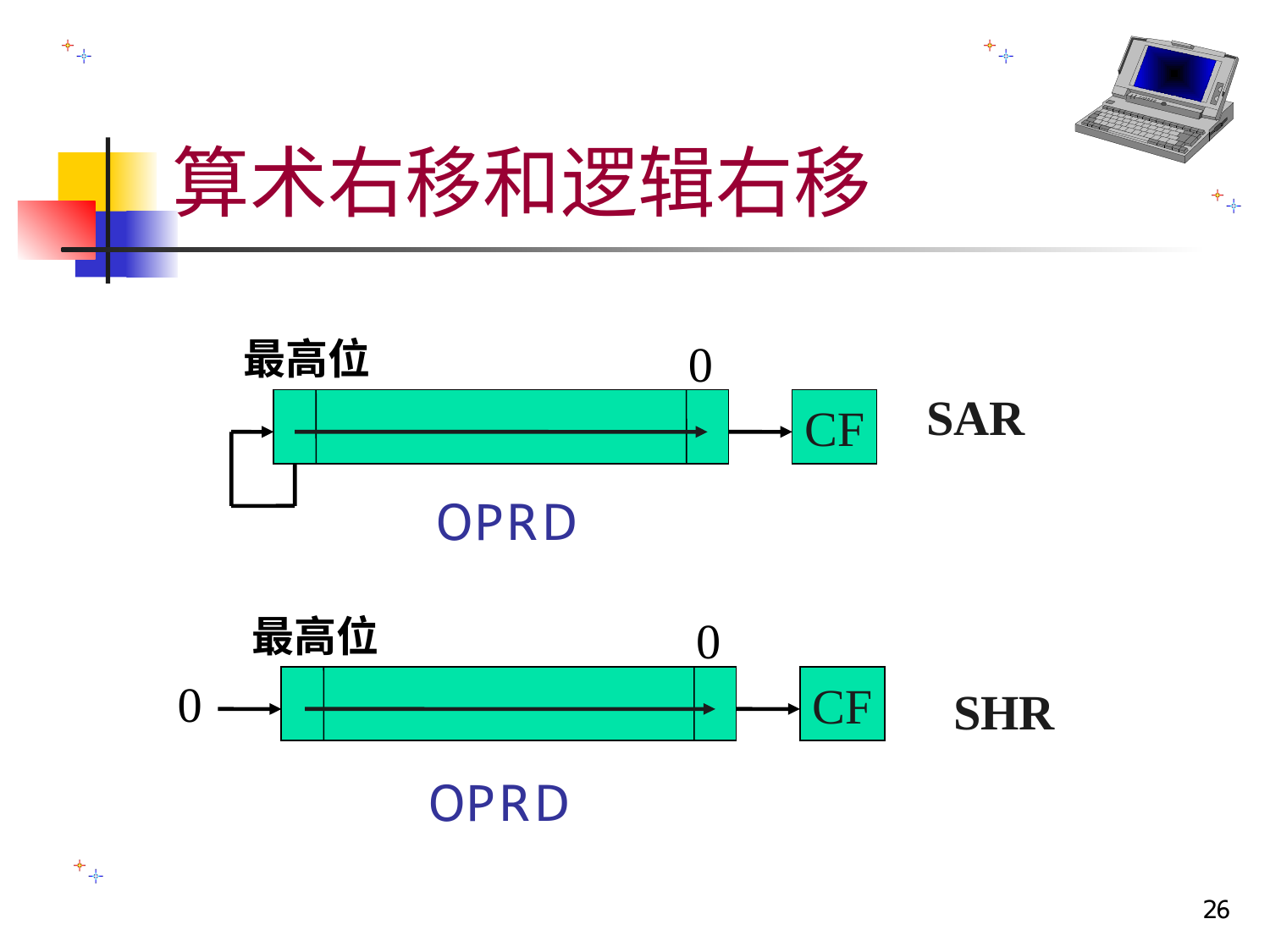

# 算术右移和逻辑右移
最高位
0
SAR

CF

OPRD
最高位
0
0

CF
SHR

OPRD
26